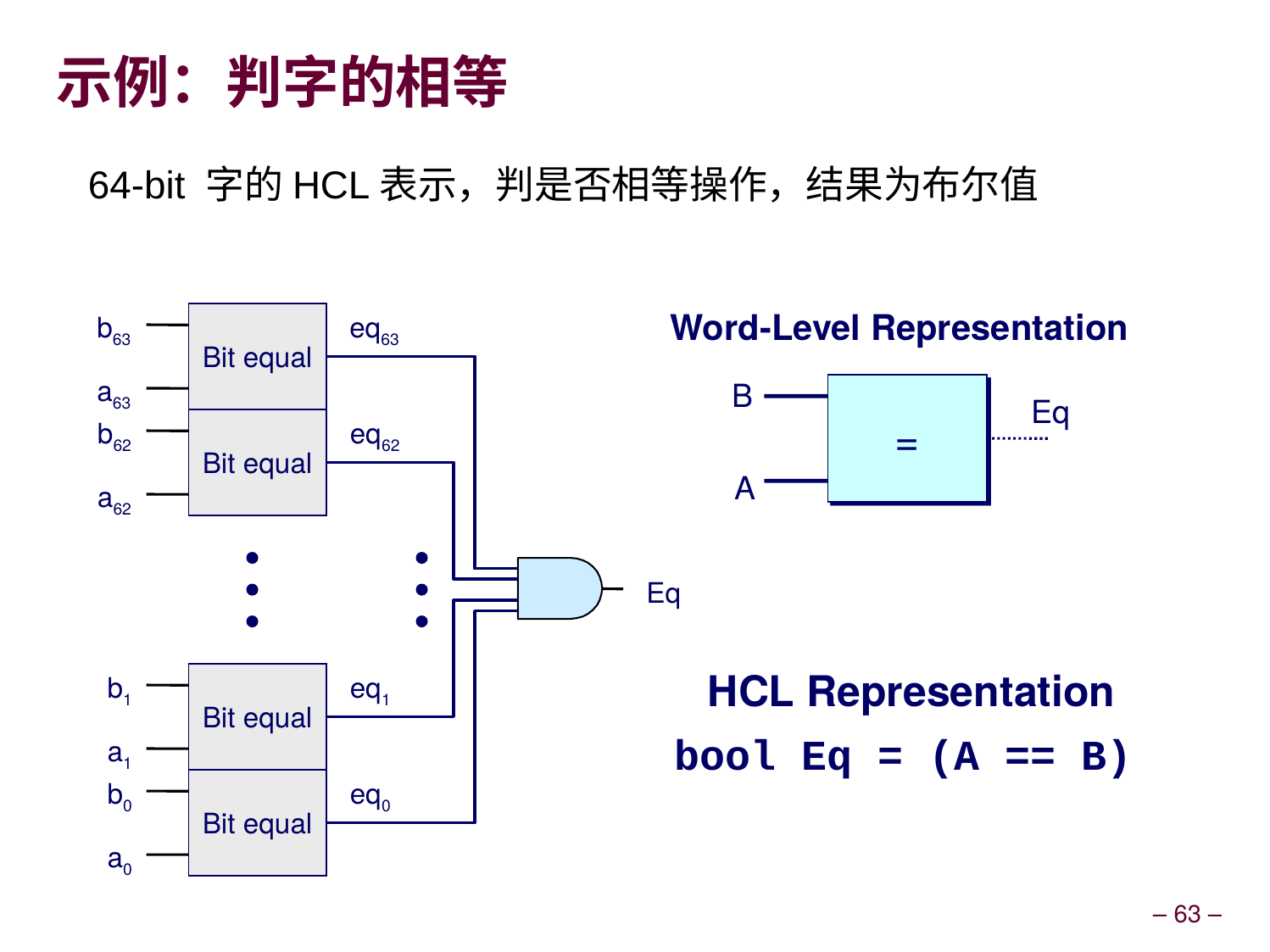

# 示例：判字的相等
64-bit 字的HCL表示，判是否相等操作，结果为布尔值
b63
Bit equal
eq63

a63

b62
Bit equal
eq62

a62

Eq

b1
Bit equal
eq1

a1

b0
Bit equal
eq0

a0

Word-Level Representation
B
=
Eq

A

HCL Representation
bool Eq = (A == B)